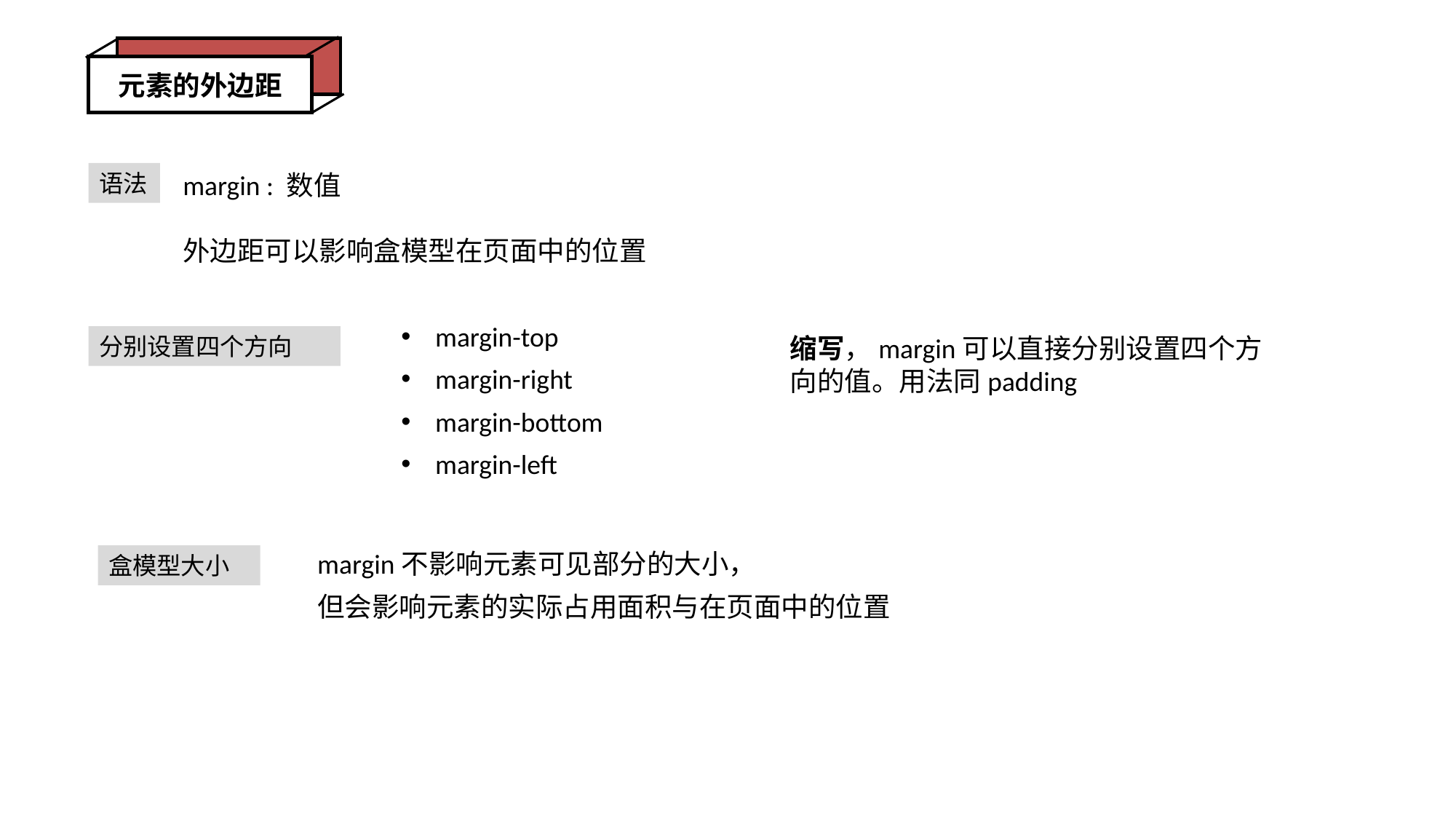

元素的外边距
语法
margin : 数值

外边距可以影响盒模型在页面中的位置
margin-top
margin-right
margin-bottom
margin-left
分别设置四个方向
缩写，margin可以直接分别设置四个方向的值。用法同padding
margin不影响元素可见部分的大小，
但会影响元素的实际占用面积与在页面中的位置
盒模型大小